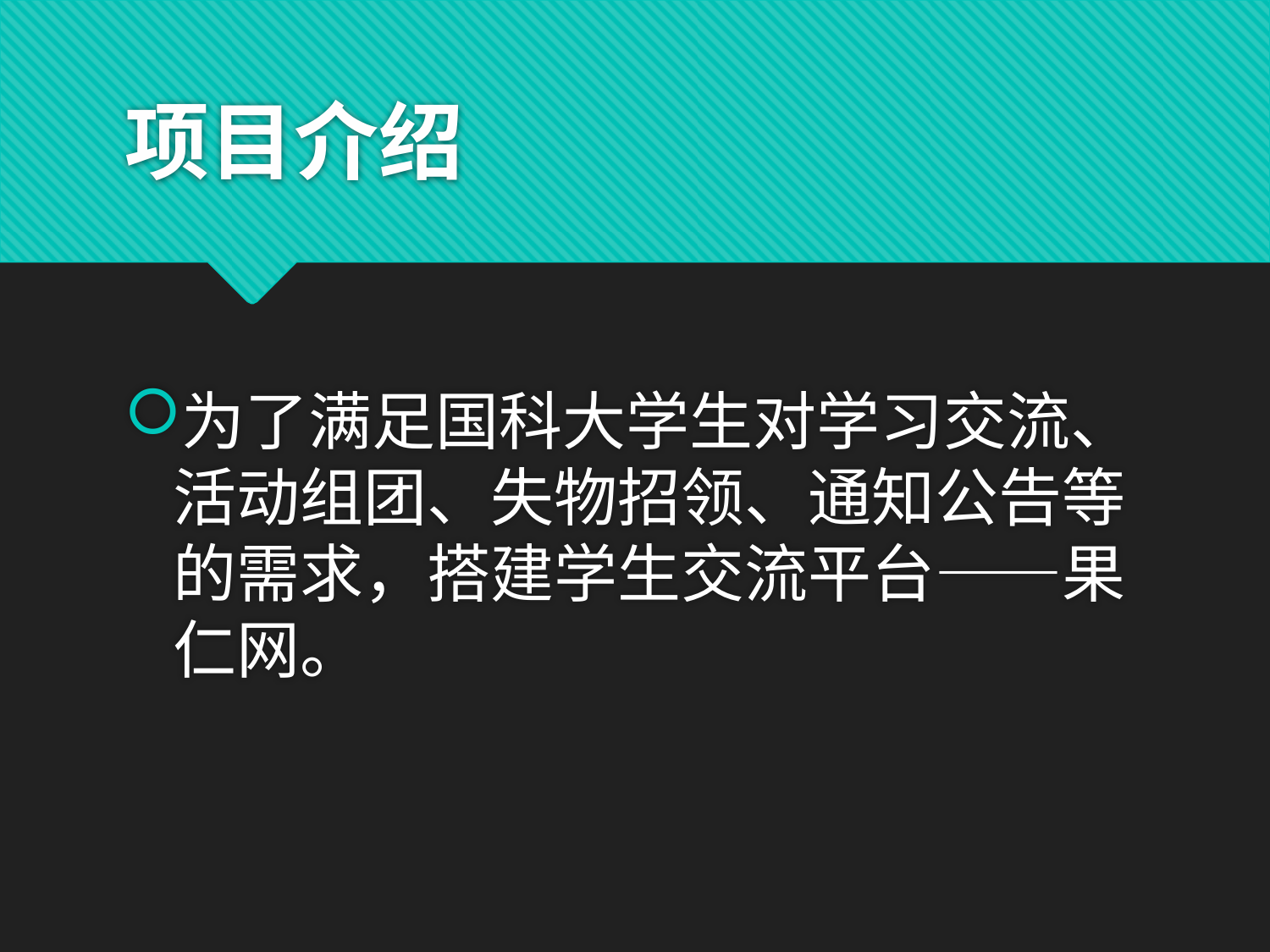

# 项目介绍
为了满足国科大学生对学习交流、活动组团、失物招领、通知公告等的需求，搭建学生交流平台——果仁网。